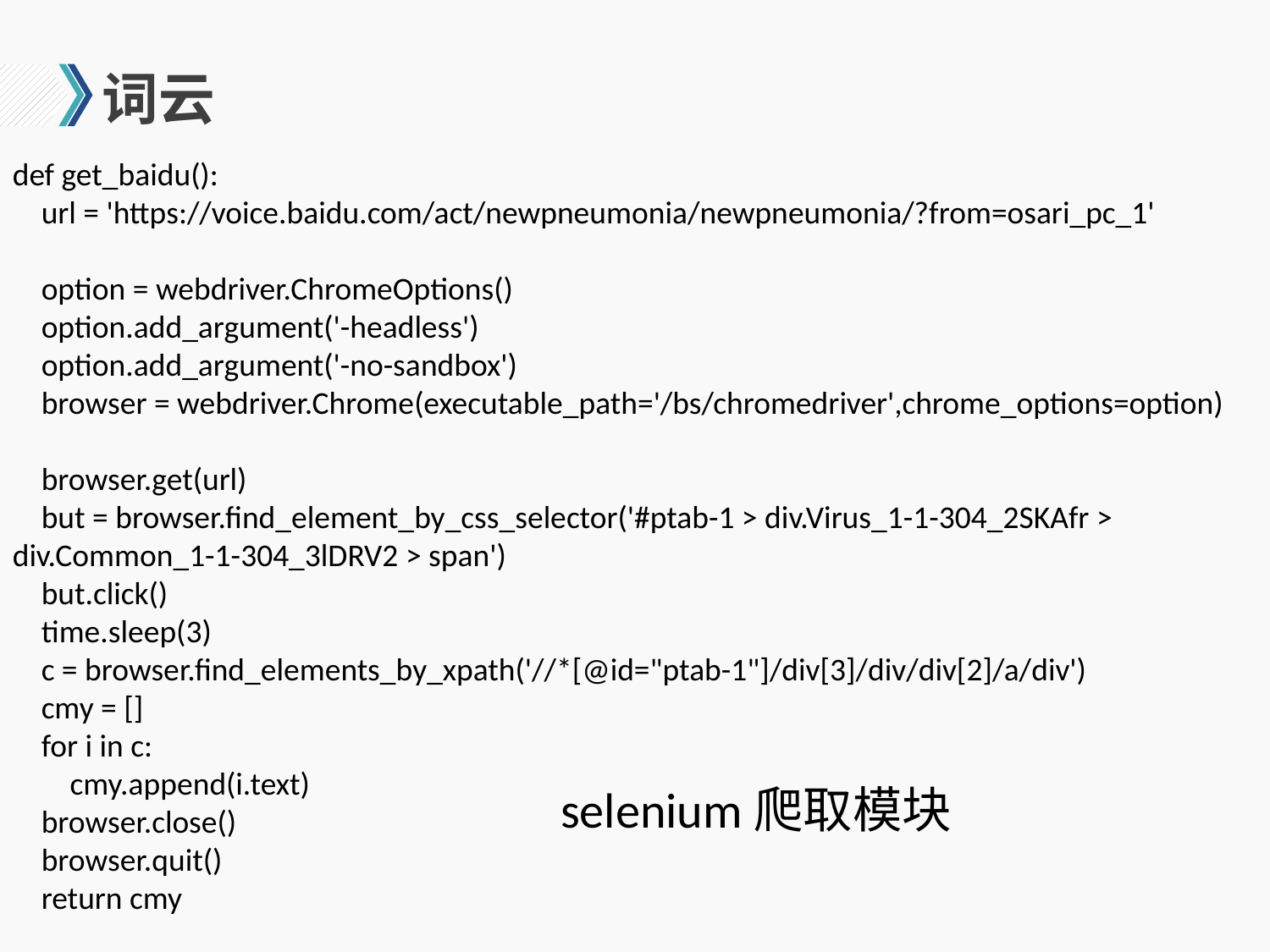

# 词云
def get_baidu():
    url = 'https://voice.baidu.com/act/newpneumonia/newpneumonia/?from=osari_pc_1'

    option = webdriver.ChromeOptions()
    option.add_argument('-headless')
    option.add_argument('-no-sandbox')
    browser = webdriver.Chrome(executable_path='/bs/chromedriver',chrome_options=option)

    browser.get(url)
    but = browser.find_element_by_css_selector('#ptab-1 > div.Virus_1-1-304_2SKAfr > div.Common_1-1-304_3lDRV2 > span')
    but.click()
    time.sleep(3)
    c = browser.find_elements_by_xpath('//*[@id="ptab-1"]/div[3]/div/div[2]/a/div')
    cmy = []
    for i in c:
        cmy.append(i.text)
    browser.close()
    browser.quit()
    return cmy

selenium爬取模块